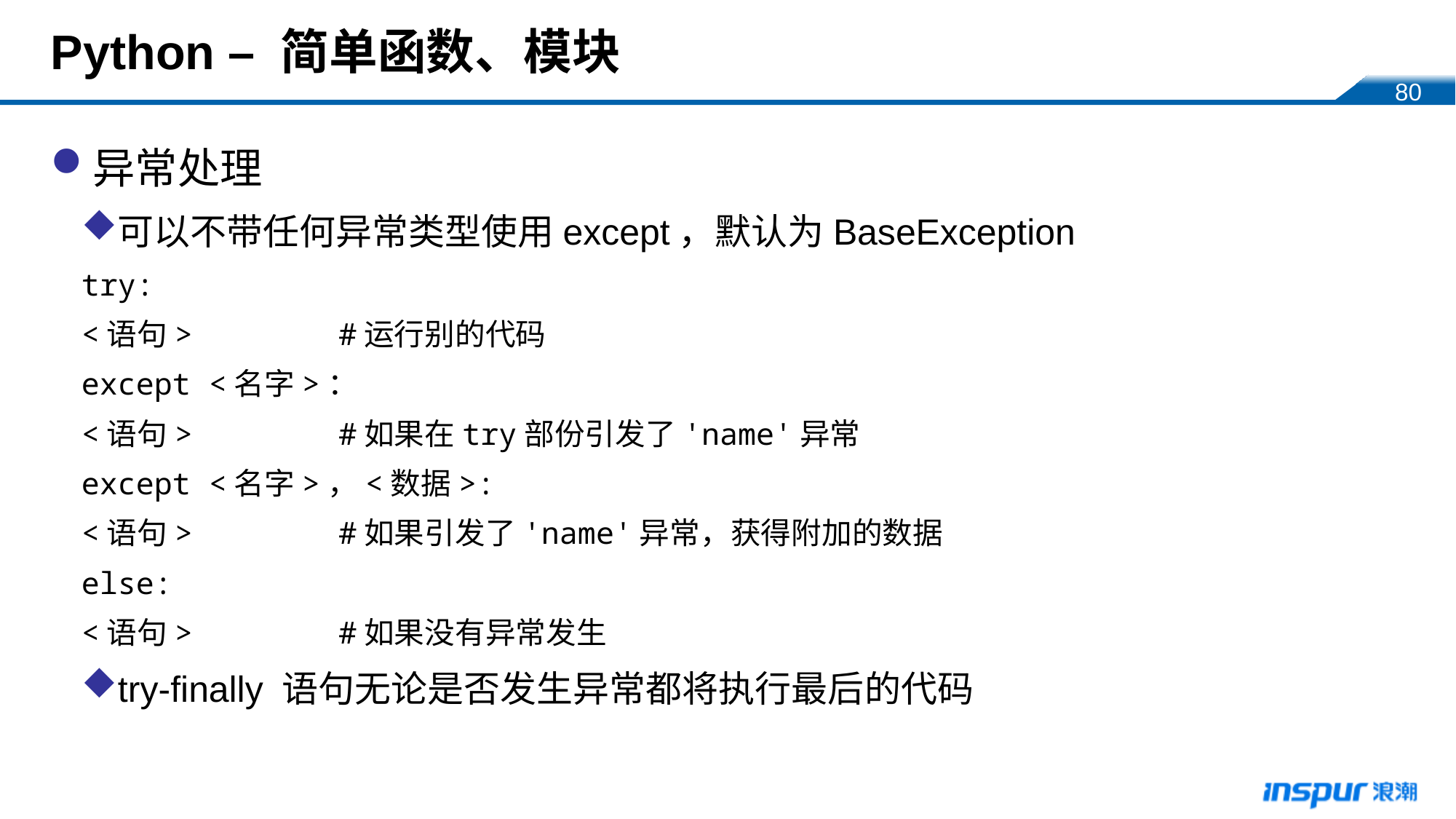

# Python – 简单函数、模块
异常处理
可以不带任何异常类型使用except，默认为BaseException
try:
<语句>        #运行别的代码
except <名字>：
<语句>        #如果在try部份引发了'name'异常
except <名字>，<数据>:
<语句>        #如果引发了'name'异常，获得附加的数据
else:
<语句>        #如果没有异常发生
try-finally 语句无论是否发生异常都将执行最后的代码